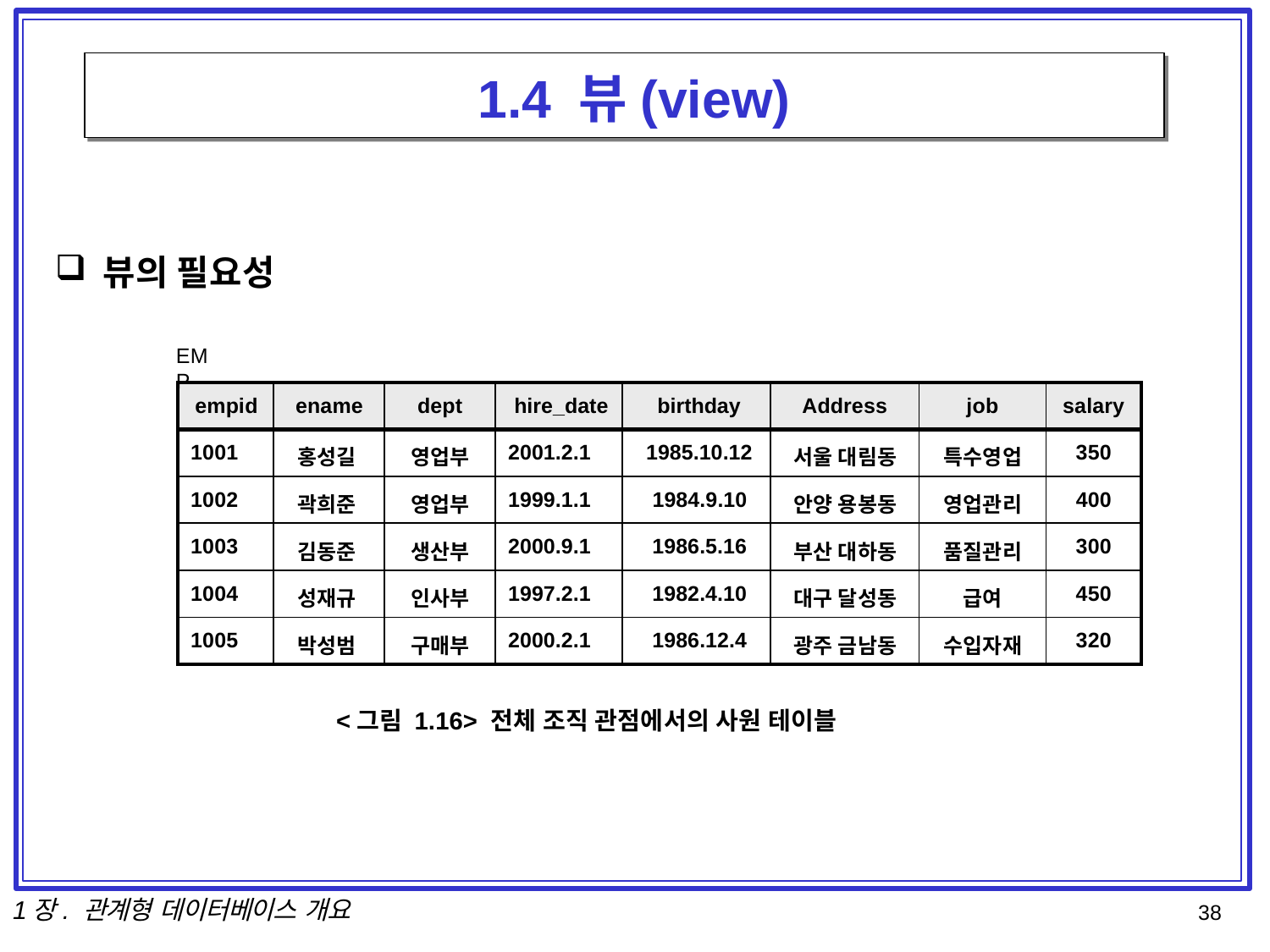

# 1.4 뷰(view)
뷰의 필요성
EMP
| empid | ename | dept | hire\_date | birthday | Address | job | salary |
| --- | --- | --- | --- | --- | --- | --- | --- |
| 1001 | 홍성길 | 영업부 | 2001.2.1 | 1985.10.12 | 서울 대림동 | 특수영업 | 350 |
| 1002 | 곽희준 | 영업부 | 1999.1.1 | 1984.9.10 | 안양 용봉동 | 영업관리 | 400 |
| 1003 | 김동준 | 생산부 | 2000.9.1 | 1986.5.16 | 부산 대하동 | 품질관리 | 300 |
| 1004 | 성재규 | 인사부 | 1997.2.1 | 1982.4.10 | 대구 달성동 | 급여 | 450 |
| 1005 | 박성범 | 구매부 | 2000.2.1 | 1986.12.4 | 광주 금남동 | 수입자재 | 320 |
<그림 1.16> 전체 조직 관점에서의 사원 테이블
1장. 관계형 데이터베이스 개요
38